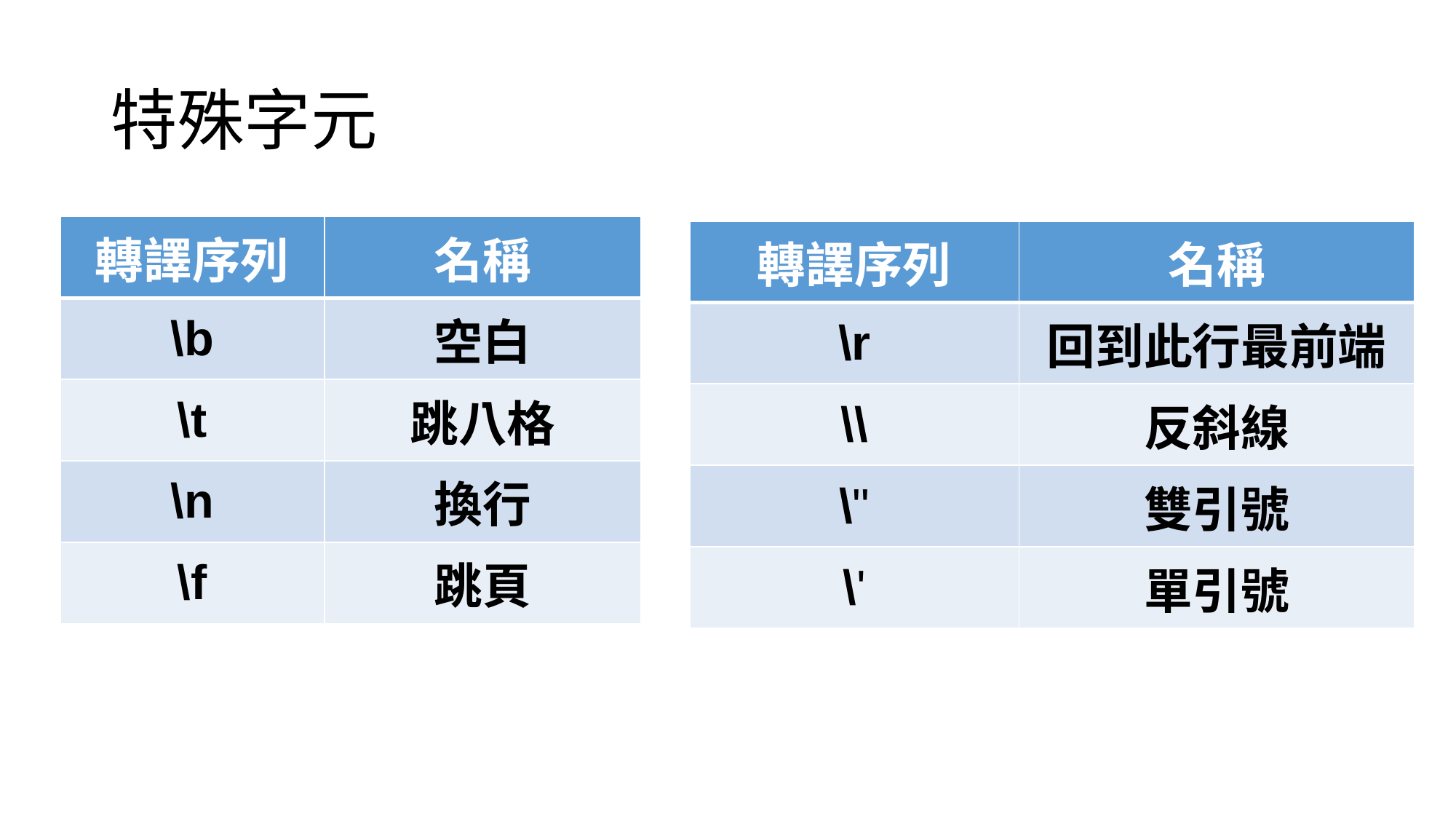

# 特殊字元
| 轉譯序列 | 名稱 |
| --- | --- |
| \b | 空白 |
| \t | 跳八格 |
| \n | 換行 |
| \f | 跳頁 |
| 轉譯序列 | 名稱 |
| --- | --- |
| \r | 回到此行最前端 |
| \\ | 反斜線 |
| \" | 雙引號 |
| \' | 單引號 |